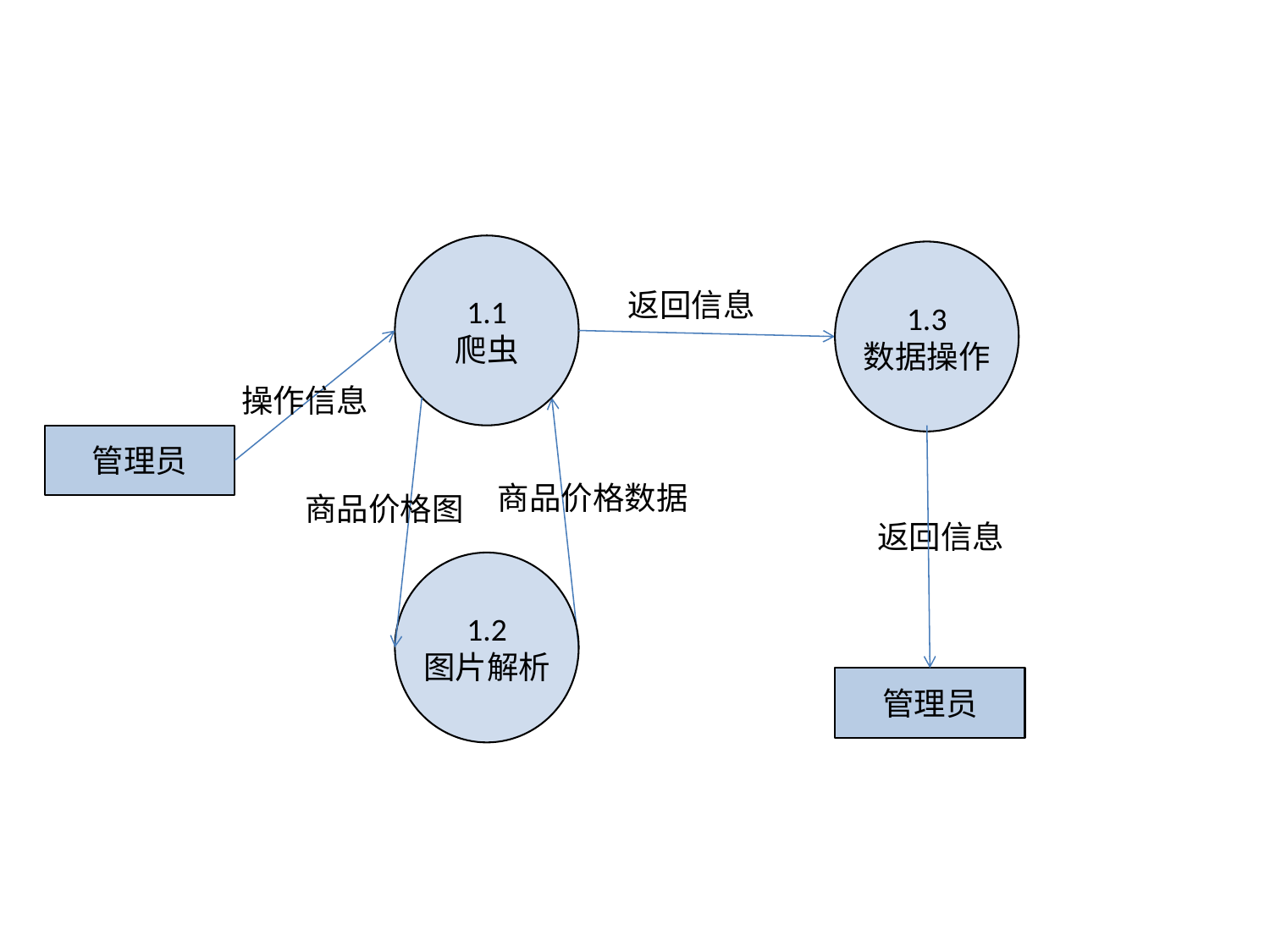

1.1
爬虫
1.3
数据操作
返回信息
操作信息
管理员
商品价格数据
商品价格图
返回信息
1.2
图片解析
管理员